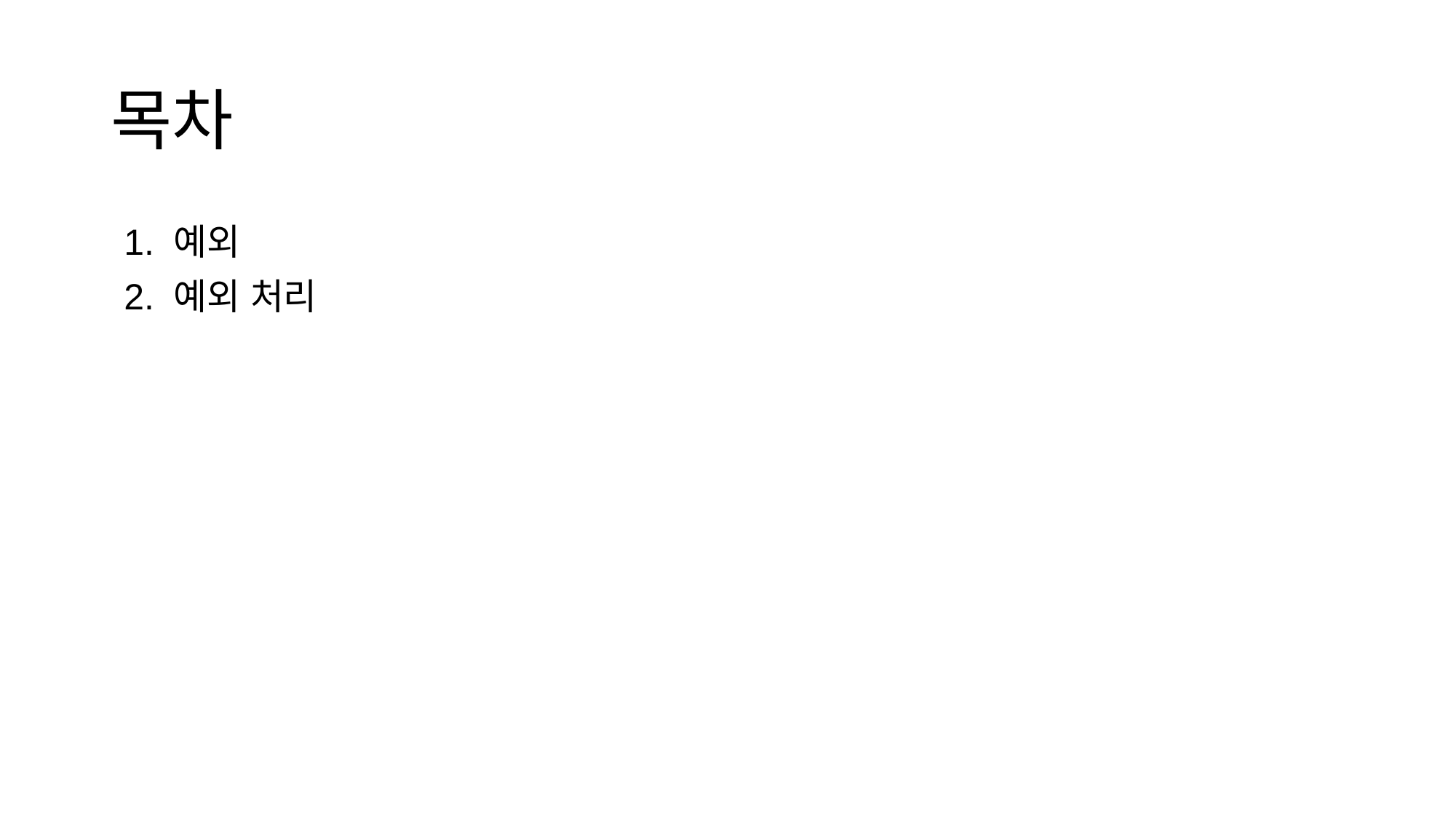

# 목차
1. 예외
2. 예외 처리